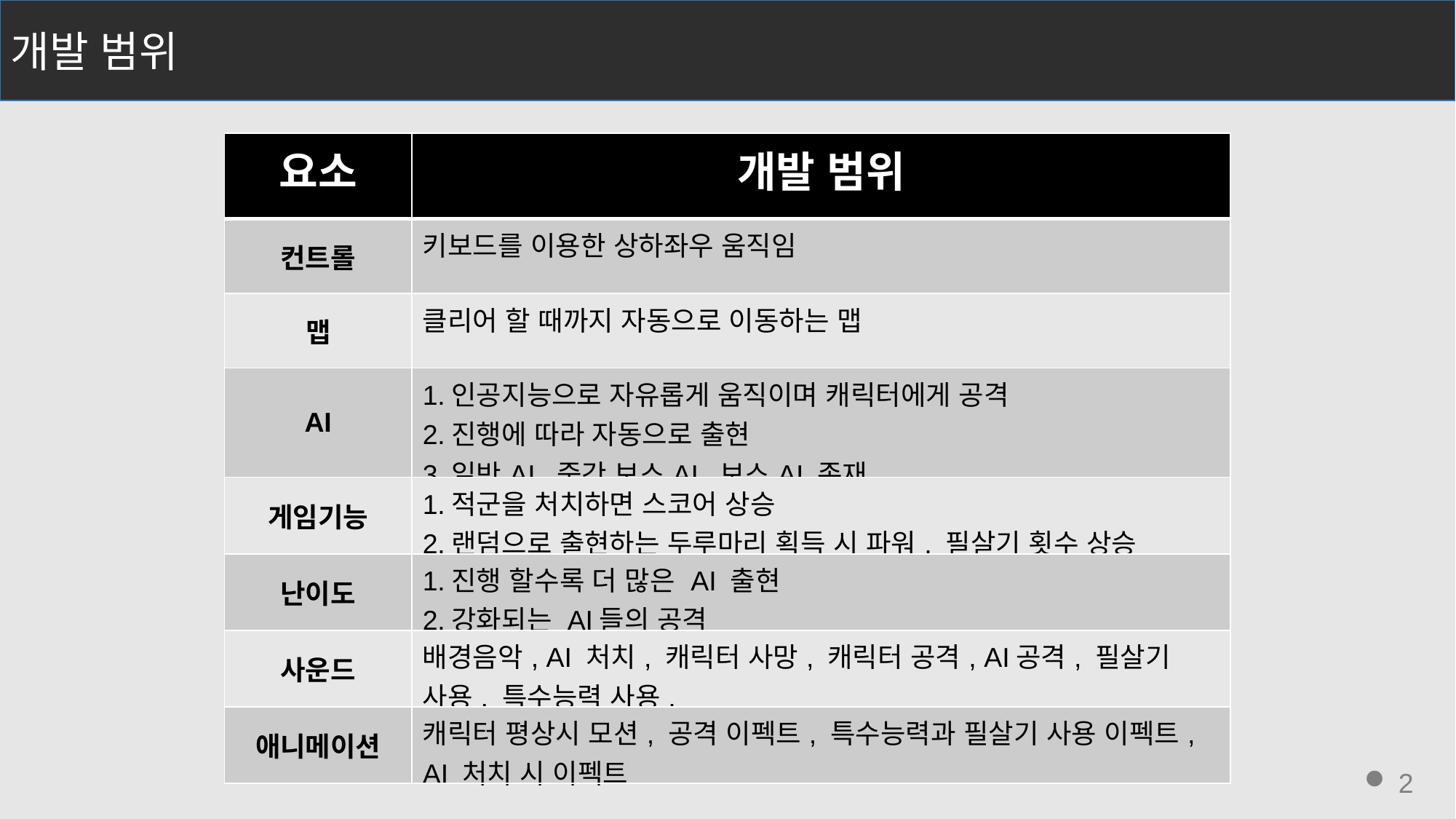

개발 범위
| 요소 | 개발 범위 |
| --- | --- |
| 컨트롤 | 키보드를 이용한 상하좌우 움직임 |
| 맵 | 클리어 할 때까지 자동으로 이동하는 맵 |
| AI | 1.인공지능으로 자유롭게 움직이며 캐릭터에게 공격 2.진행에 따라 자동으로 출현 3.일반AI, 중간 보스AI, 보스AI 존재 |
| 게임기능 | 1.적군을 처치하면 스코어 상승 2.랜덤으로 출현하는 두루마리 획득 시 파워, 필살기 횟수 상승 |
| 난이도 | 1.진행 할수록 더 많은 AI 출현 2.강화되는 AI들의 공격 |
| 사운드 | 배경음악, AI 처치, 캐릭터 사망, 캐릭터 공격, AI공격, 필살기 사용, 특수능력 사용, |
| 애니메이션 | 캐릭터 평상시 모션, 공격 이펙트, 특수능력과 필살기 사용 이펙트, AI 처치 시 이펙트 |
2